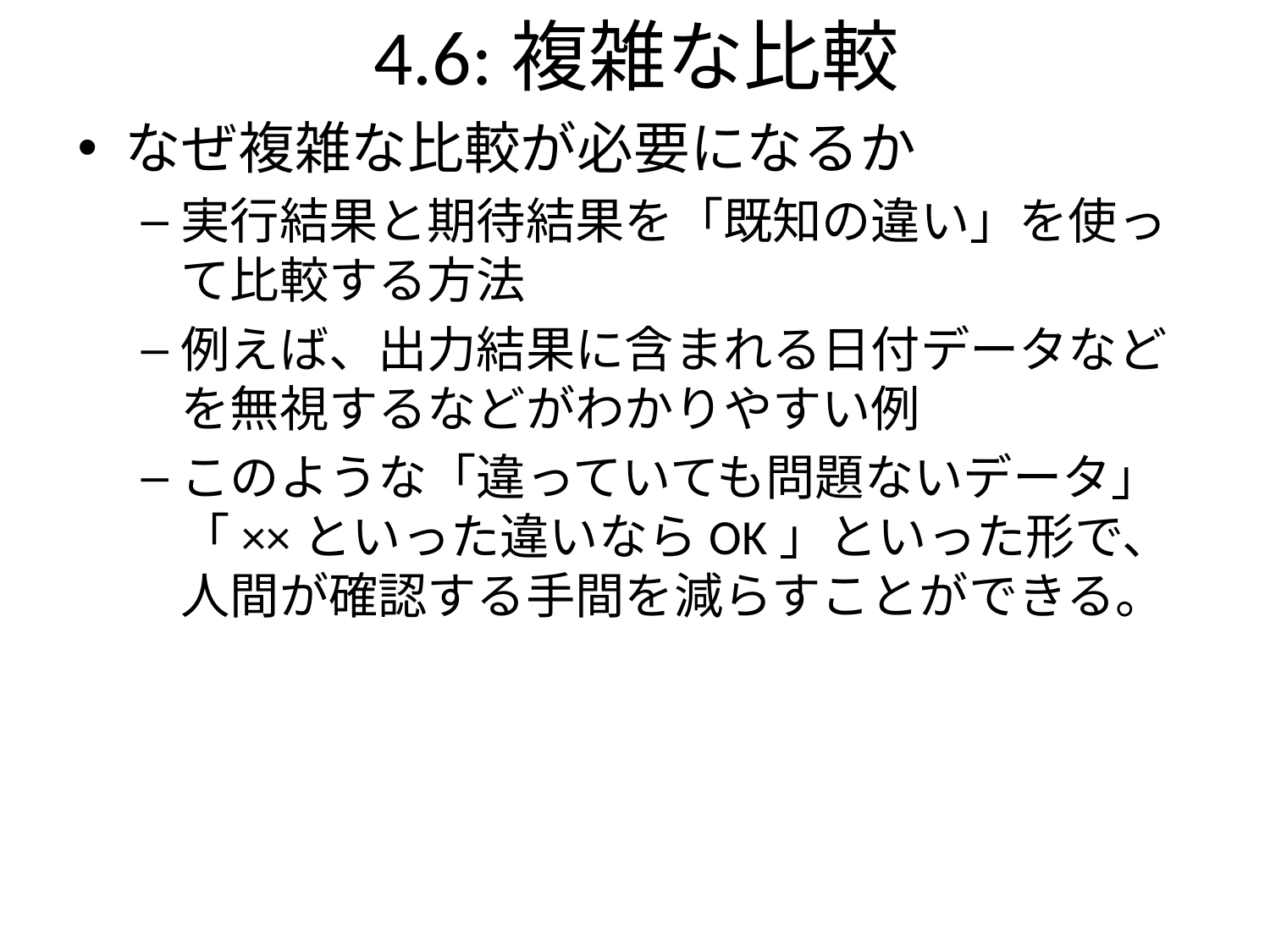

4.6:複雑な比較
なぜ複雑な比較が必要になるか
実行結果と期待結果を「既知の違い」を使って比較する方法
例えば、出力結果に含まれる日付データなどを無視するなどがわかりやすい例
このような「違っていても問題ないデータ」「××といった違いならOK」といった形で、人間が確認する手間を減らすことができる。